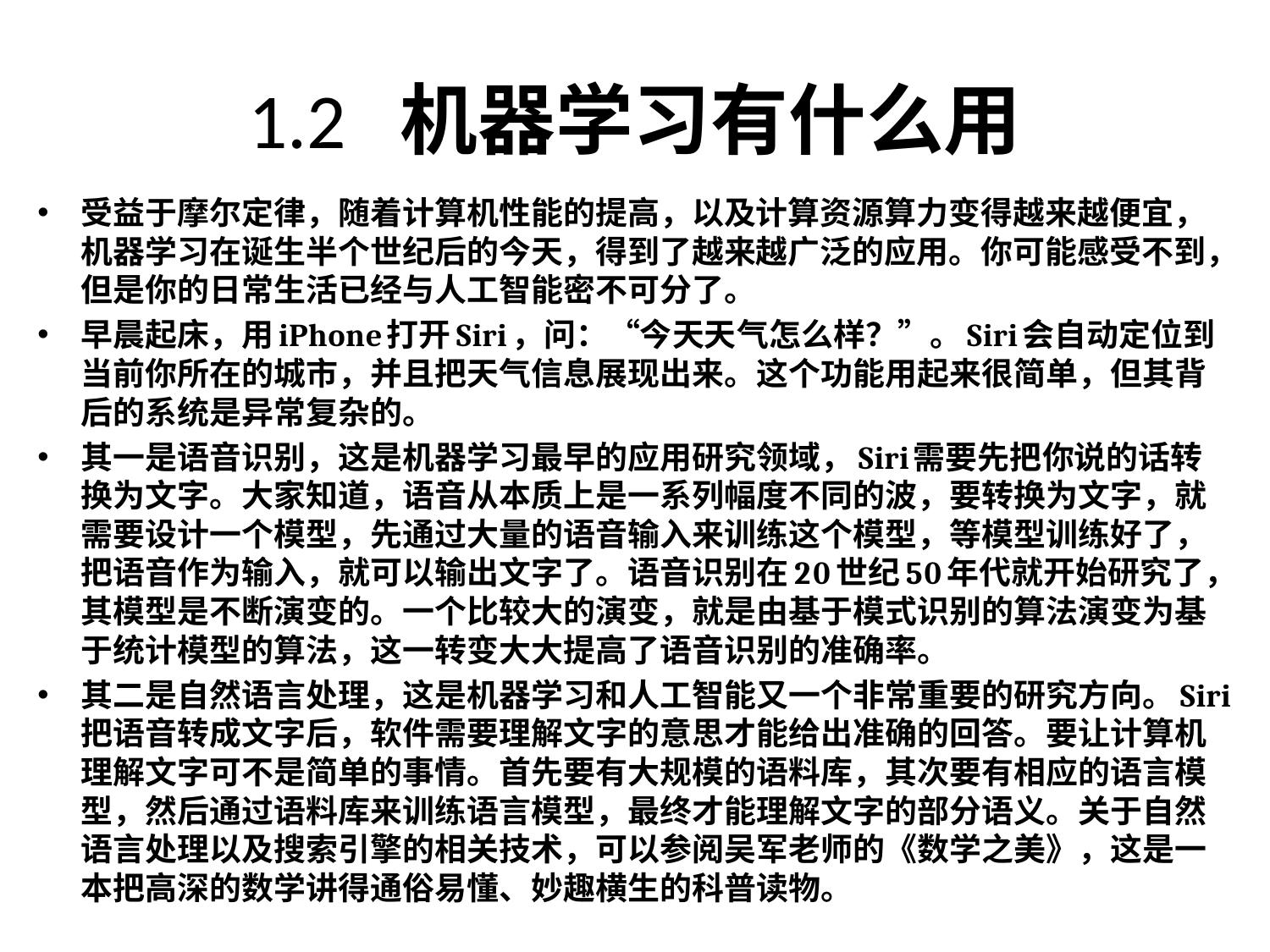

# 1.2  机器学习有什么用
受益于摩尔定律，随着计算机性能的提高，以及计算资源算力变得越来越便宜，机器学习在诞生半个世纪后的今天，得到了越来越广泛的应用。你可能感受不到，但是你的日常生活已经与人工智能密不可分了。
早晨起床，用iPhone打开Siri，问：“今天天气怎么样？”。Siri会自动定位到当前你所在的城市，并且把天气信息展现出来。这个功能用起来很简单，但其背后的系统是异常复杂的。
其一是语音识别，这是机器学习最早的应用研究领域，Siri需要先把你说的话转换为文字。大家知道，语音从本质上是一系列幅度不同的波，要转换为文字，就需要设计一个模型，先通过大量的语音输入来训练这个模型，等模型训练好了，把语音作为输入，就可以输出文字了。语音识别在20世纪50年代就开始研究了，其模型是不断演变的。一个比较大的演变，就是由基于模式识别的算法演变为基于统计模型的算法，这一转变大大提高了语音识别的准确率。
其二是自然语言处理，这是机器学习和人工智能又一个非常重要的研究方向。Siri 把语音转成文字后，软件需要理解文字的意思才能给出准确的回答。要让计算机理解文字可不是简单的事情。首先要有大规模的语料库，其次要有相应的语言模型，然后通过语料库来训练语言模型，最终才能理解文字的部分语义。关于自然语言处理以及搜索引擎的相关技术，可以参阅吴军老师的《数学之美》，这是一本把高深的数学讲得通俗易懂、妙趣横生的科普读物。